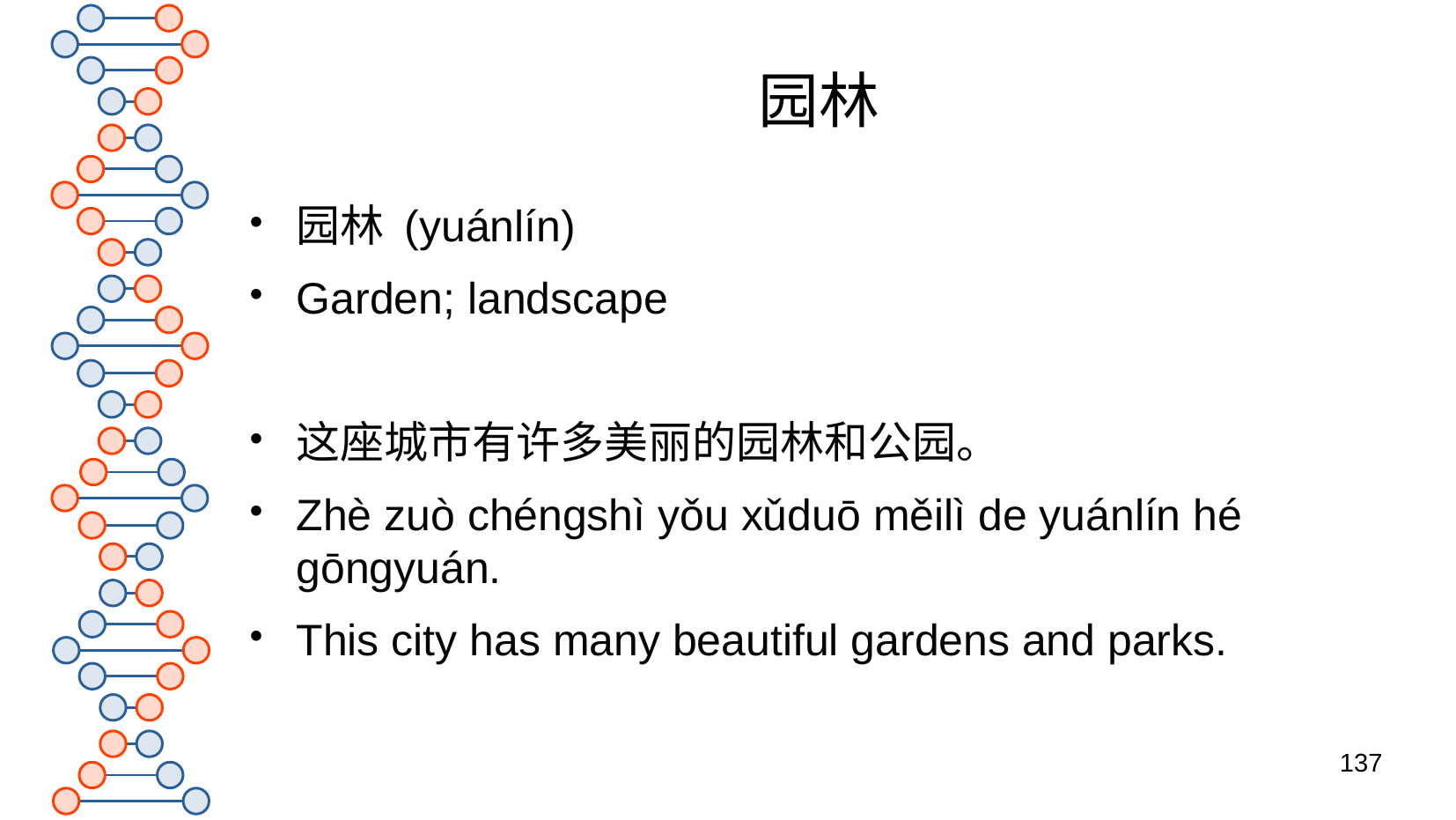

# 园林
园林 (yuánlín)
Garden; landscape

这座城市有许多美丽的园林和公园。
Zhè zuò chéngshì yǒu xǔduō měilì de yuánlín hé gōngyuán.
This city has many beautiful gardens and parks.

137